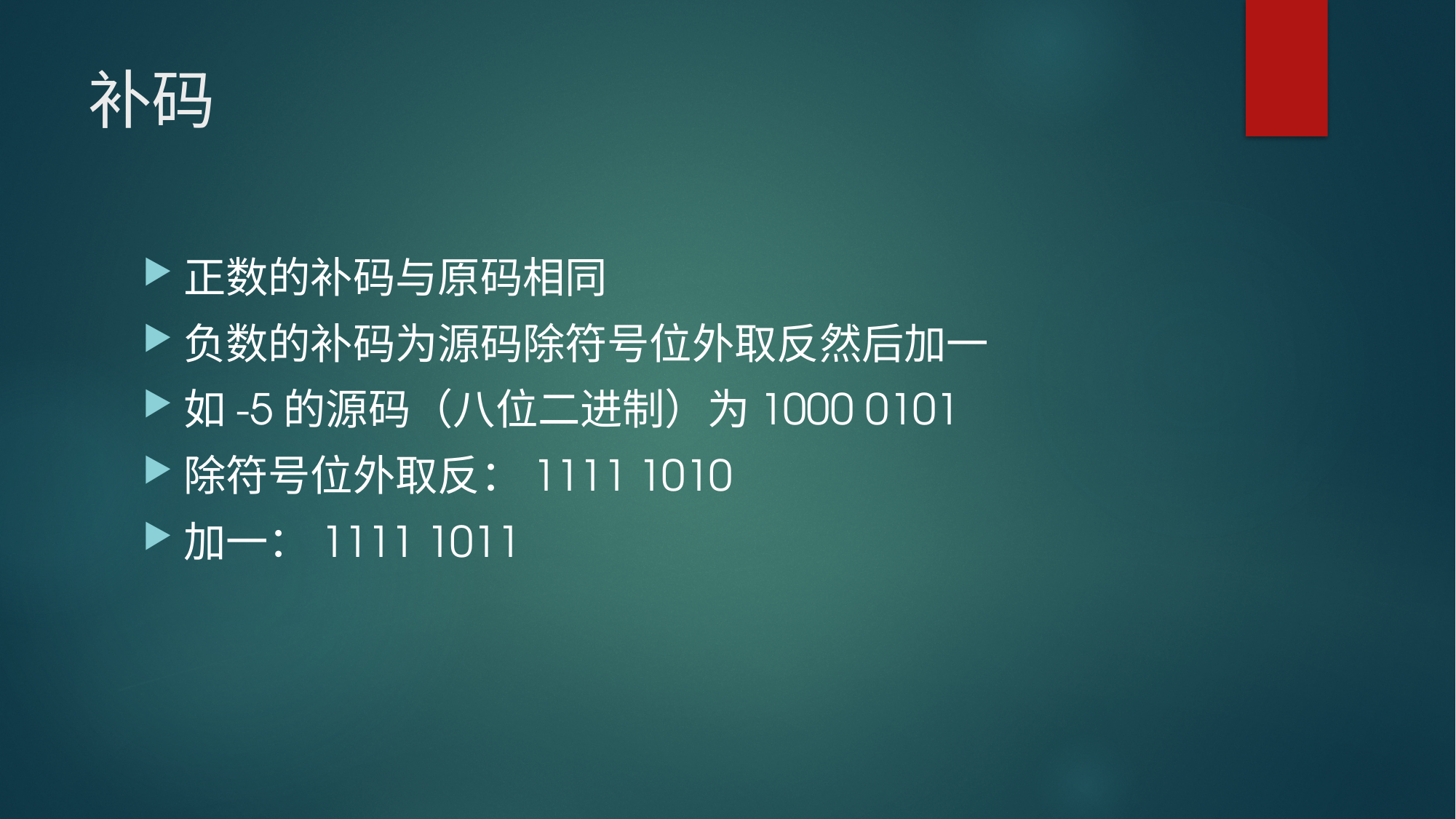

# 补码
正数的补码与原码相同
负数的补码为源码除符号位外取反然后加一
如-5的源码（八位二进制）为1000 0101
除符号位外取反：1111 1010
加一：1111 1011